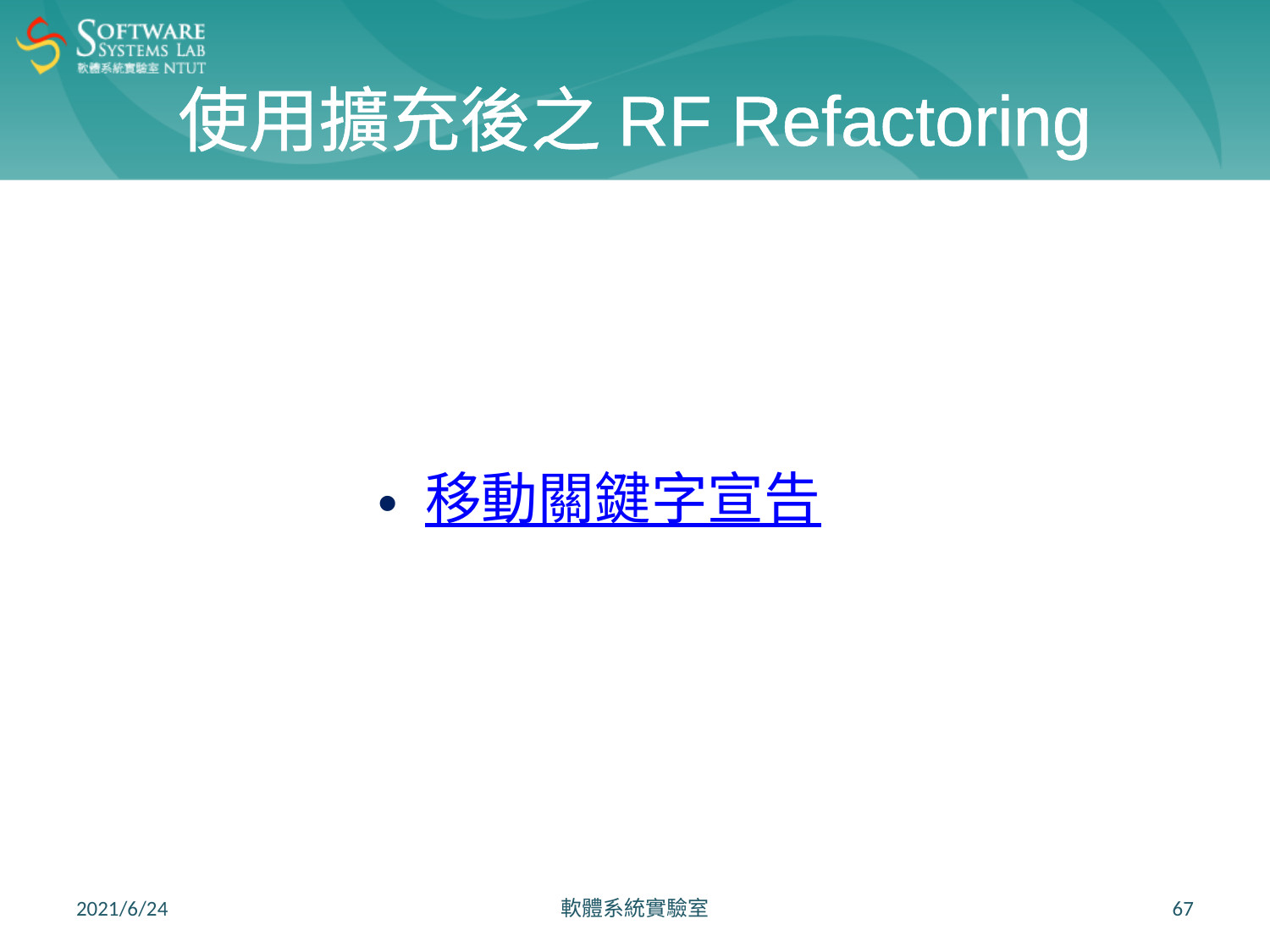

# 使用擴充後之RF Refactoring
移動關鍵字宣告
2021/6/24
軟體系統實驗室
67